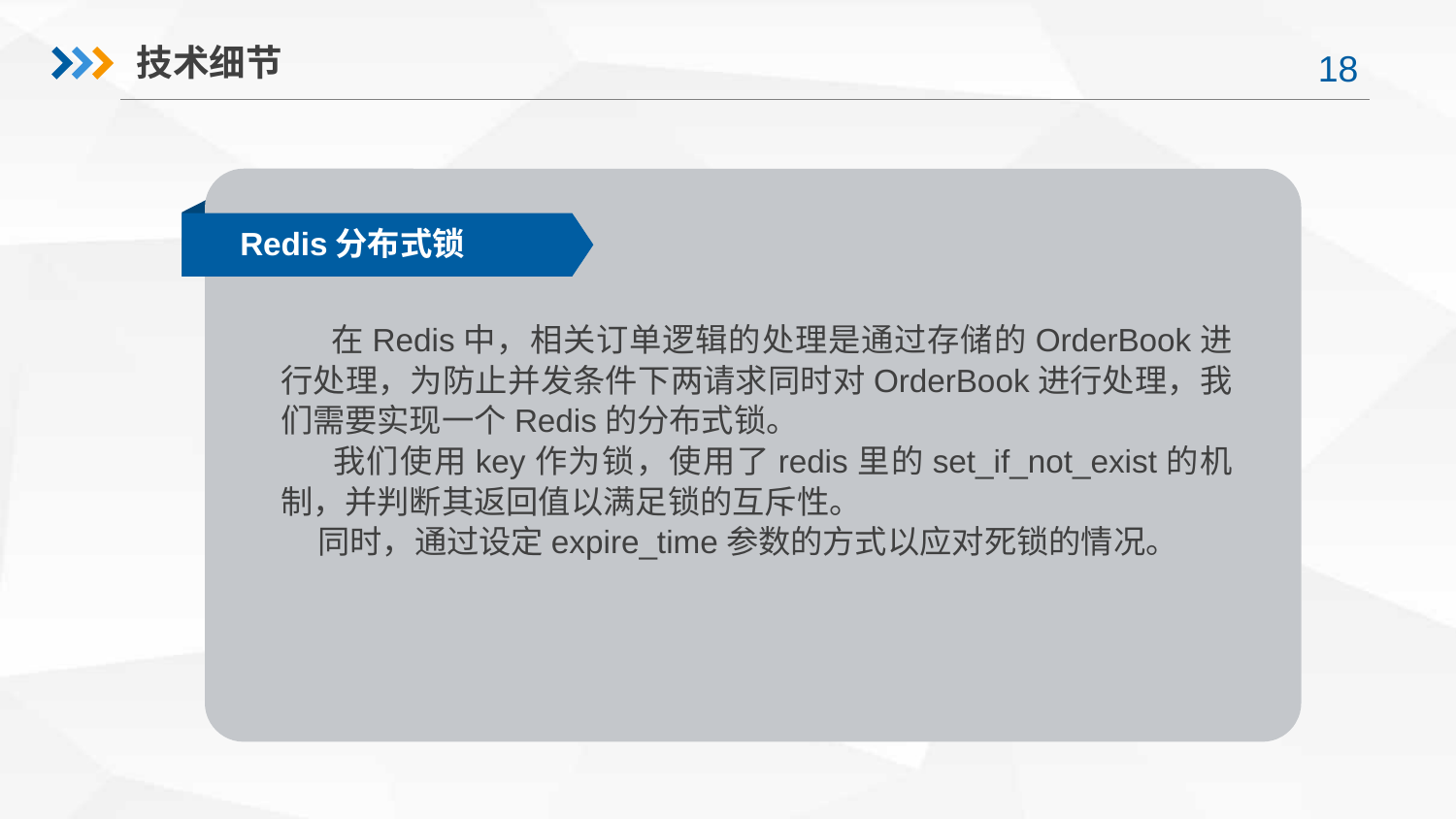

技术细节

Redis分布式锁
       在Redis中，相关订单逻辑的处理是通过存储的OrderBook进行处理，为防止并发条件下两请求同时对OrderBook进行处理，我们需要实现一个Redis的分布式锁。
     我们使用key作为锁，使用了redis里的set_if_not_exist的机制，并判断其返回值以满足锁的互斥性。
    同时，通过设定expire_time参数的方式以应对死锁的情况。